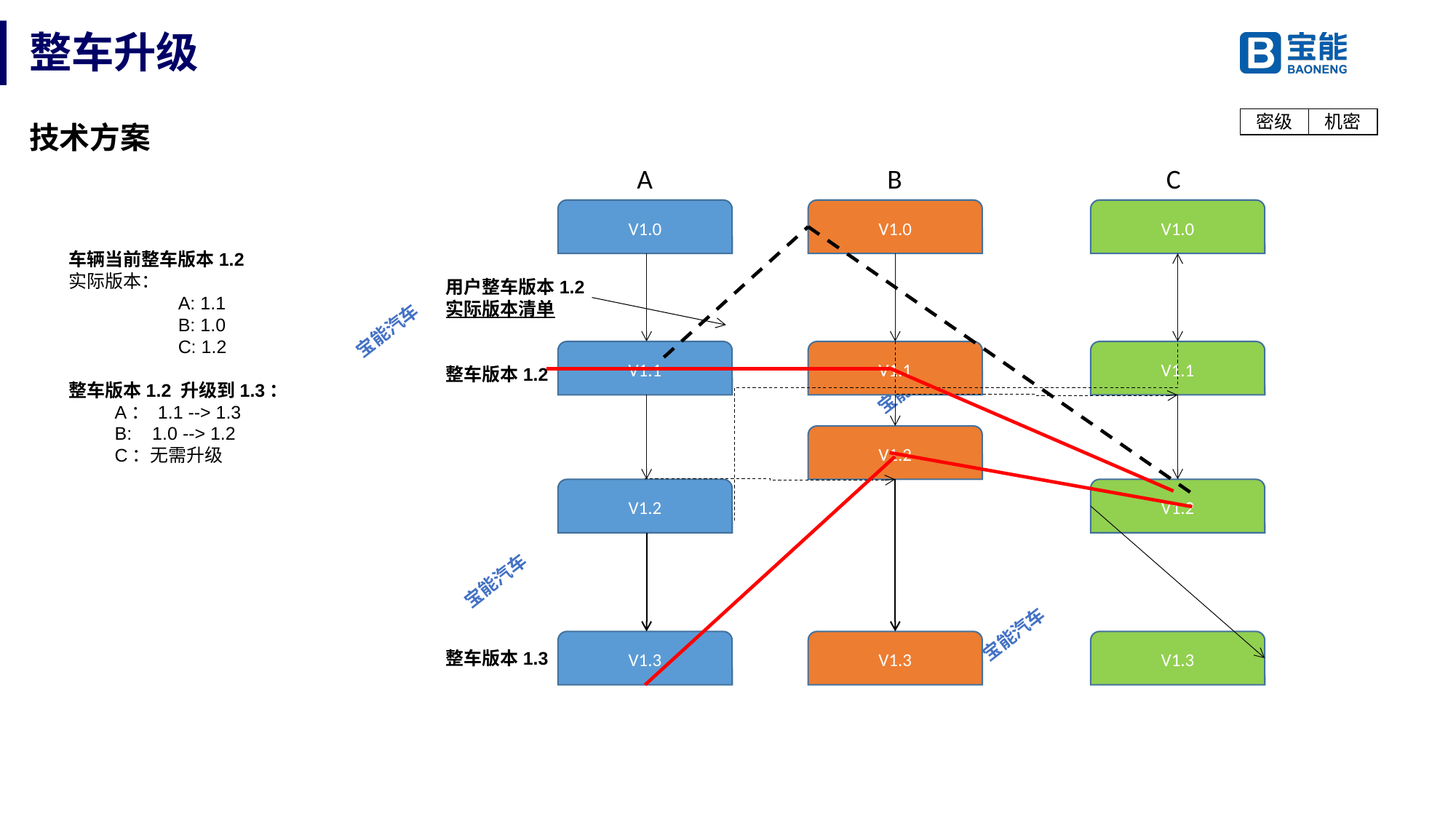

# 整车升级
技术方案
A
B
C
V1.0
V1.0
V1.0
车辆当前整车版本1.2
实际版本：
	A: 1.1
	B: 1.0
	C: 1.2

整车版本1.2 升级到1.3：
         A： 1.1 --> 1.3
         B:    1.0 --> 1.2
         C：无需升级
用户整车版本1.2
实际版本清单
V1.1
V1.1
V1.1
整车版本1.2
V1.2
V1.2
V1.2
V1.3
V1.3
V1.3
整车版本1.3
21